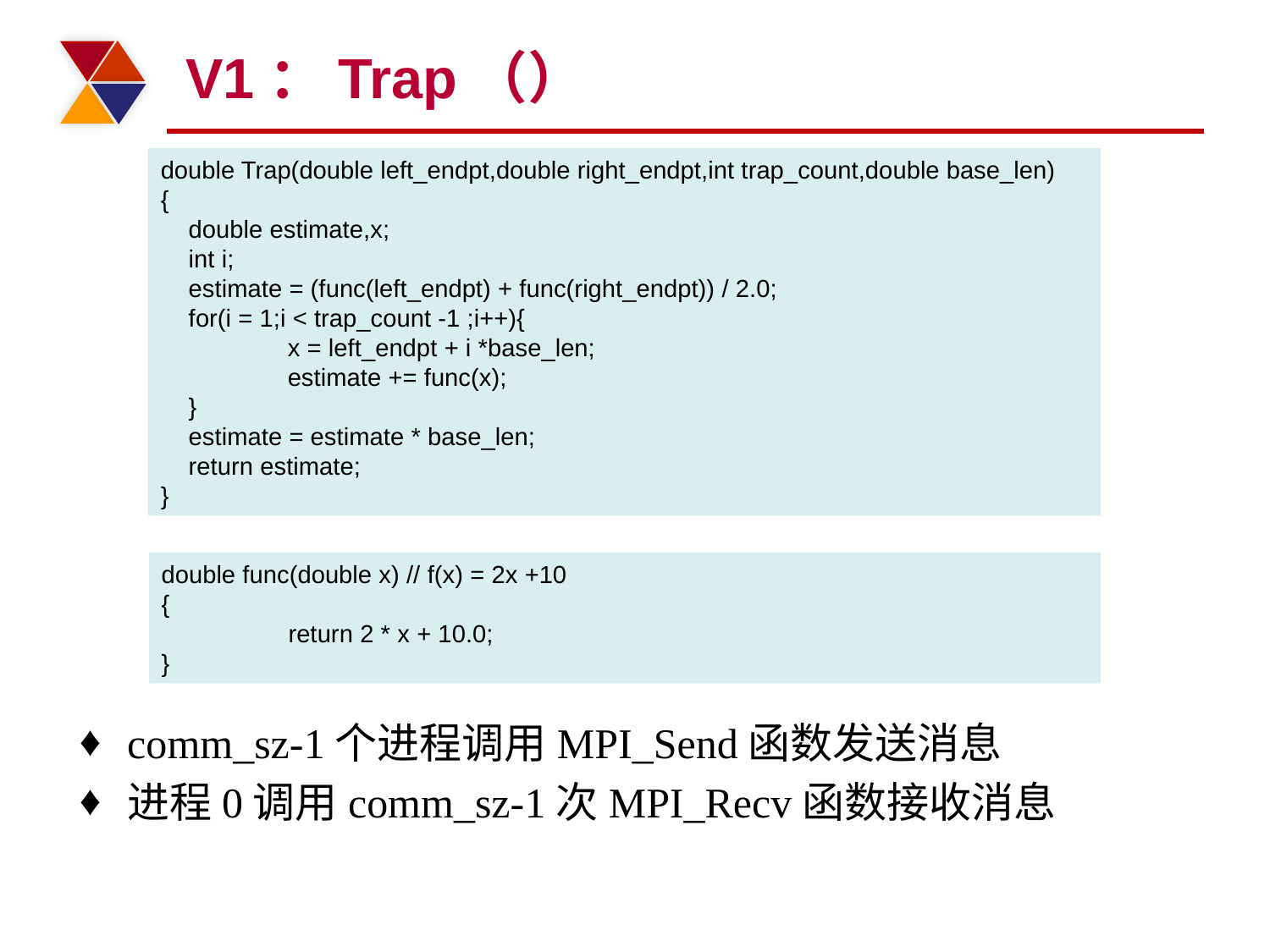

# V1：Trap（）
double Trap(double left_endpt,double right_endpt,int trap_count,double base_len)
{
    double estimate,x;
    int i;
    estimate = (func(left_endpt) + func(right_endpt)) / 2.0;
    for(i = 1;i < trap_count -1 ;i++){
	x = left_endpt + i *base_len;
	estimate += func(x);
    }
    estimate = estimate * base_len;
    return estimate;
}
double func(double x) // f(x) = 2x +10
{
	return 2 * x + 10.0;
}
comm_sz-1个进程调用MPI_Send函数发送消息
进程0调用comm_sz-1次MPI_Recv函数接收消息